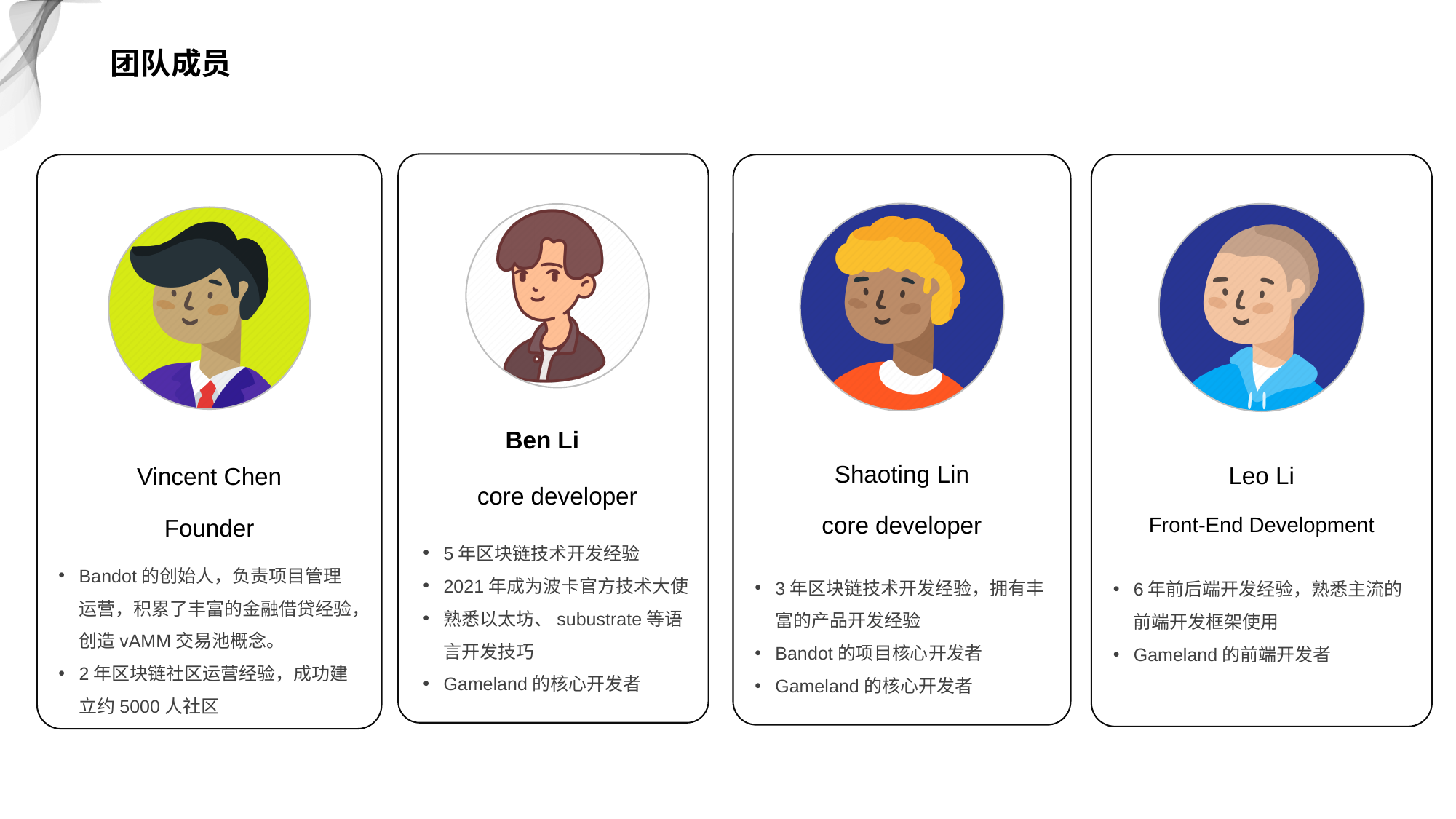

团队成员

Ben Li
core developer
5年区块链技术开发经验
2021年成为波卡官方技术大使
熟悉以太坊、subustrate等语言开发技巧
Gameland的核心开发者

Vincent Chen
Founder
Bandot的创始人，负责项目管理运营，积累了丰富的金融借贷经验，创造vAMM交易池概念。
2年区块链社区运营经验，成功建立约5000人社区

Shaoting Lin
core developer
3年区块链技术开发经验，拥有丰富的产品开发经验
Bandot的项目核心开发者
Gameland的核心开发者

Leo Li
Front-End Development
6年前后端开发经验，熟悉主流的前端开发框架使用
Gameland的前端开发者